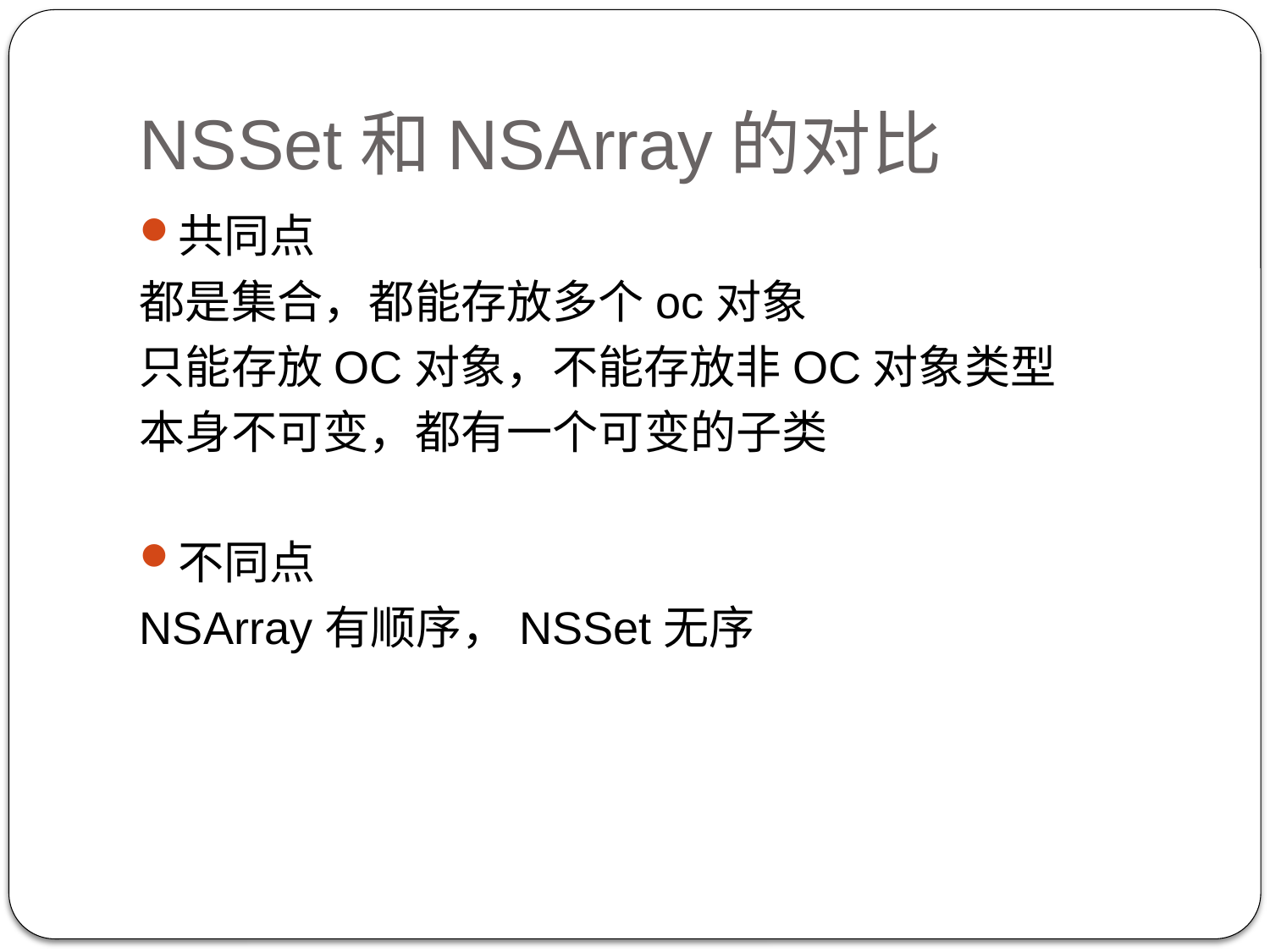

# NSSet和NSArray的对比
共同点
都是集合，都能存放多个oc对象
只能存放OC对象，不能存放非OC对象类型
本身不可变，都有一个可变的子类

不同点
NSArray有顺序，NSSet无序